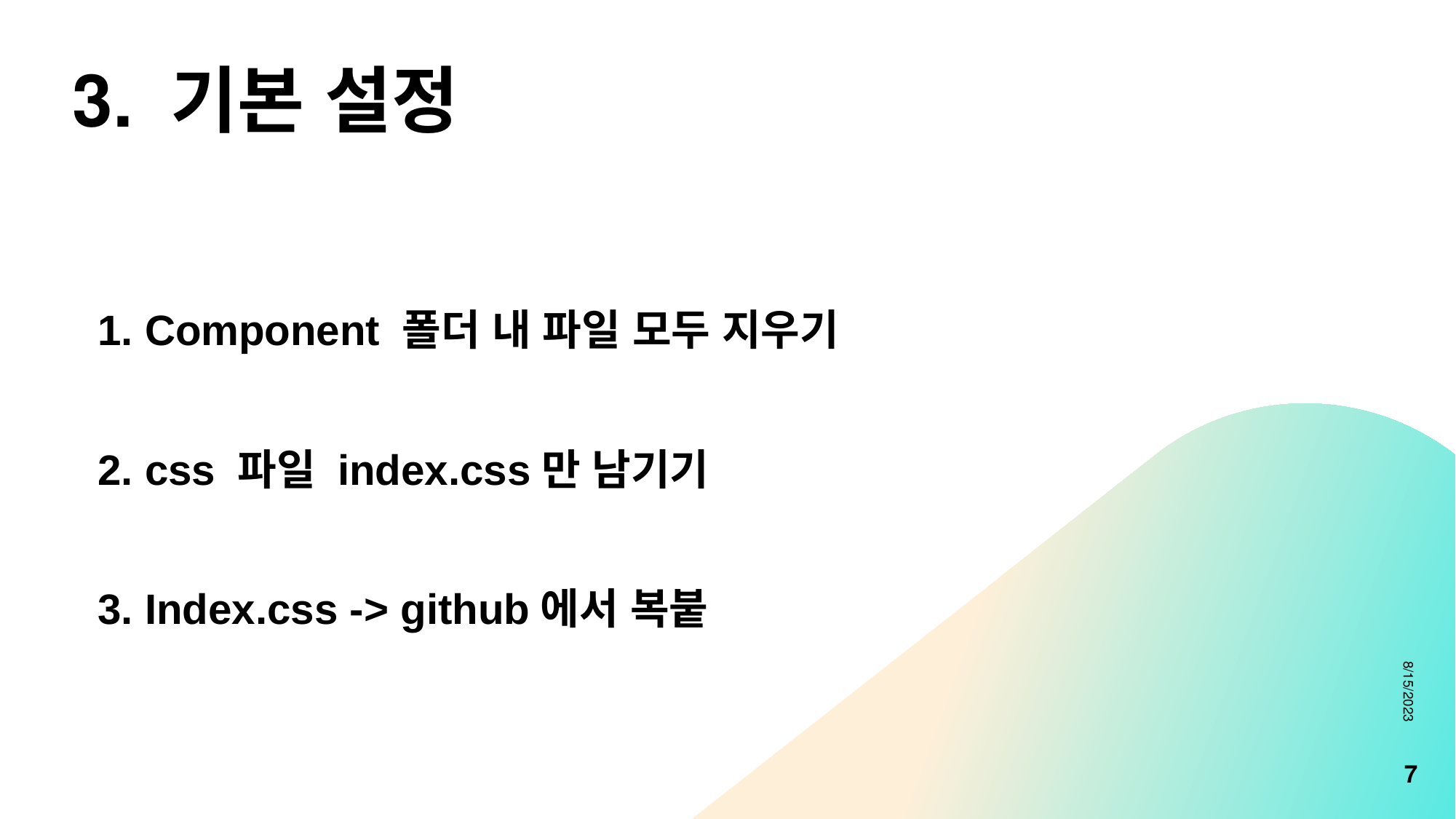

# 3. 기본 설정
1. Component 폴더 내 파일 모두 지우기
2. css 파일 index.css만 남기기
3. Index.css -> github에서 복붙
8/15/2023
7